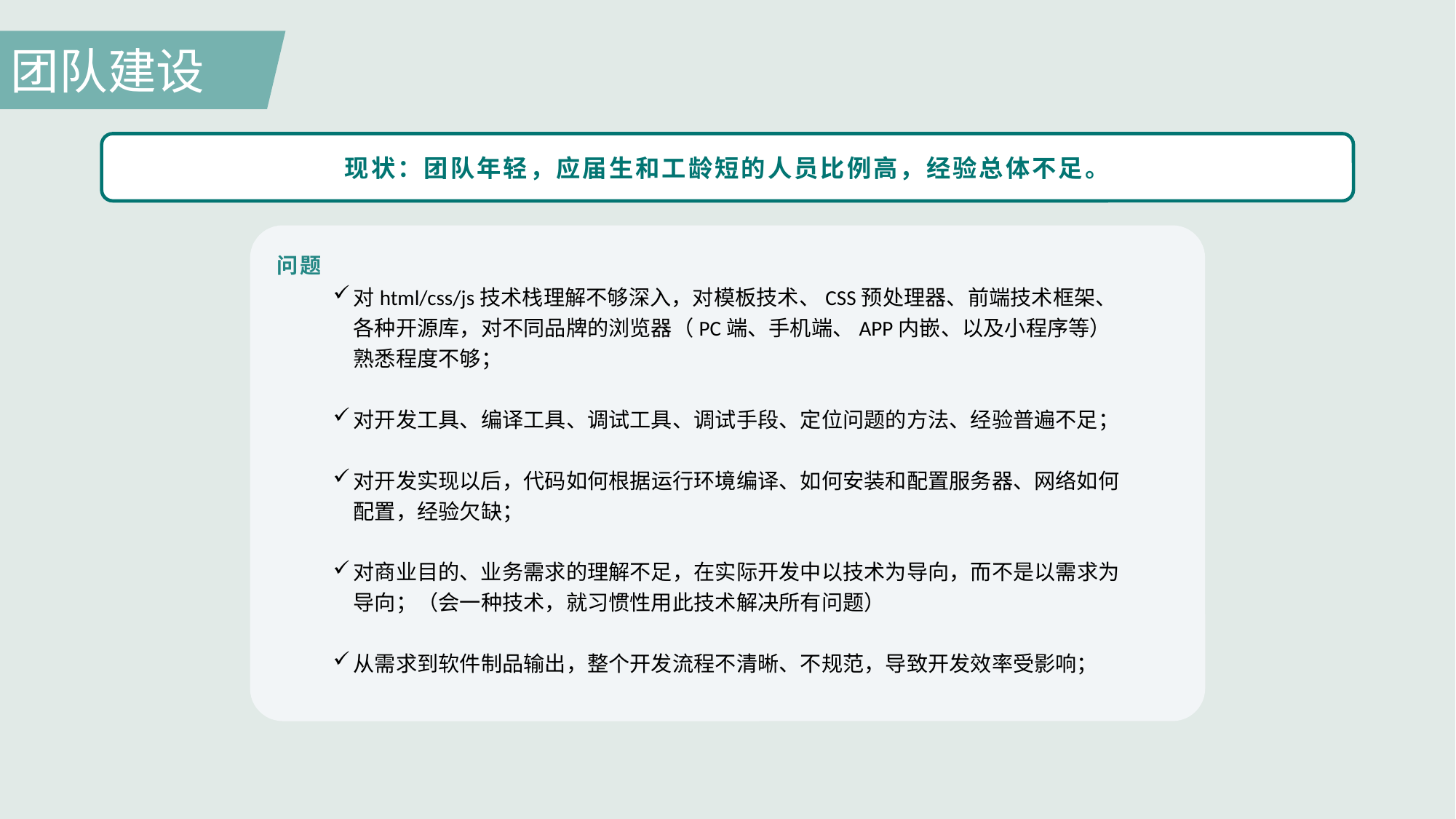

团队建设
现状：团队年轻，应届生和工龄短的人员比例高，经验总体不足。
问题

对html/css/js技术栈理解不够深入，对模板技术、CSS预处理器、前端技术框架、各种开源库，对不同品牌的浏览器（PC端、手机端、APP内嵌、以及小程序等）熟悉程度不够；

对开发工具、编译工具、调试工具、调试手段、定位问题的方法、经验普遍不足；

对开发实现以后，代码如何根据运行环境编译、如何安装和配置服务器、网络如何配置，经验欠缺；

对商业目的、业务需求的理解不足，在实际开发中以技术为导向，而不是以需求为导向；（会一种技术，就习惯性用此技术解决所有问题）

从需求到软件制品输出，整个开发流程不清晰、不规范，导致开发效率受影响；